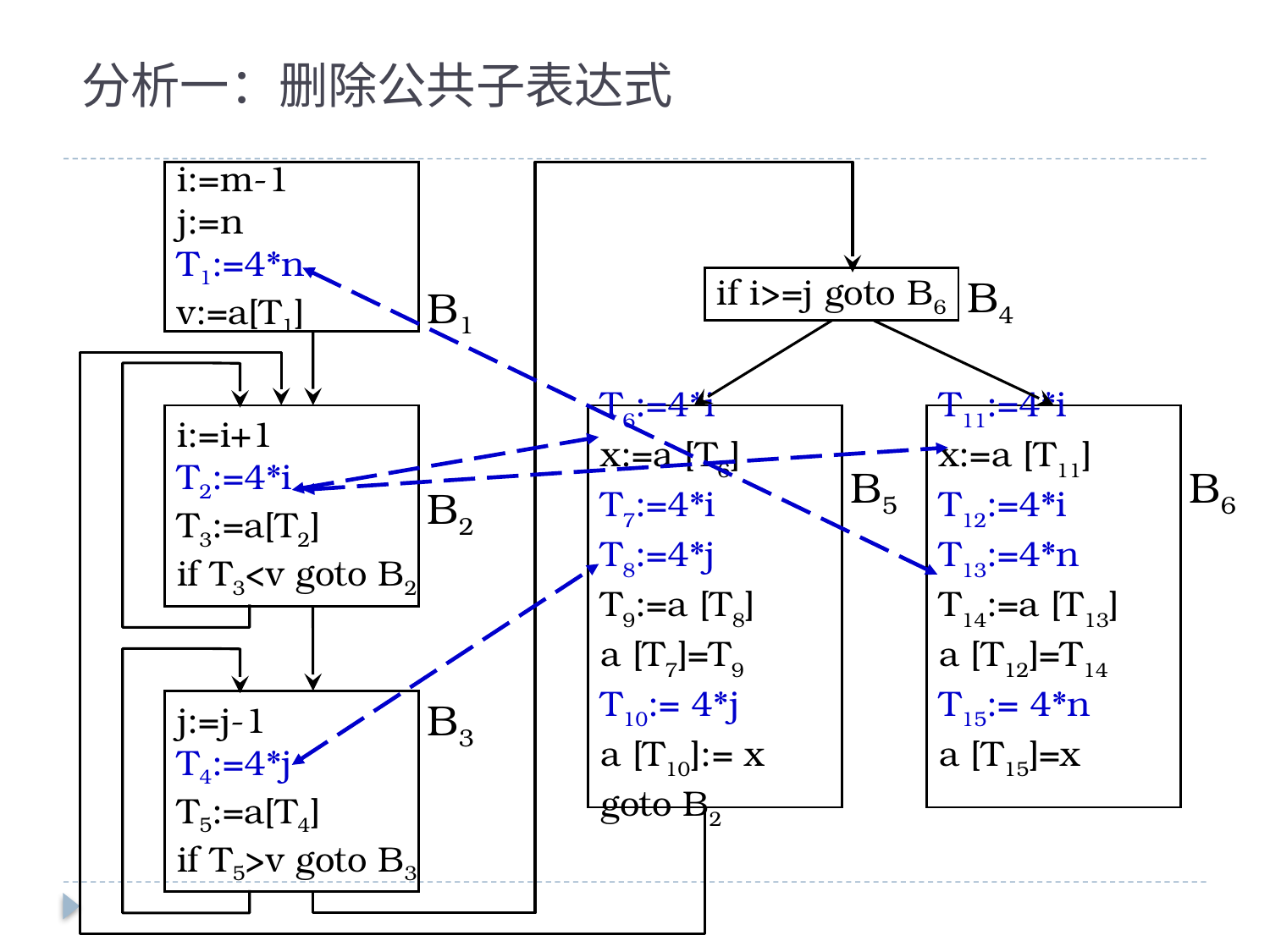

# 分析一：删除公共子表达式
i:=m-1
j:=n
T1:=4*n
v:=a[T1]

B4
B1
if i>=j goto B6

i:=i+1
T2:=4*i
T3:=a[T2]
if T3<v goto B2
T6:=4*i
x:=a [T6]
T7:=4*i
T8:=4*j
T9:=a [T8]
a [T7]=T9
T10:= 4*j
a [T10]:= x
goto B2
T11:=4*i
x:=a [T11]
T12:=4*i
T13:=4*n
T14:=a [T13]
a [T12]=T14
T15:= 4*n
a [T15]=x

B5
B6
B2

B3
j:=j-1
T4:=4*j
T5:=a[T4]
if T5>v goto B3